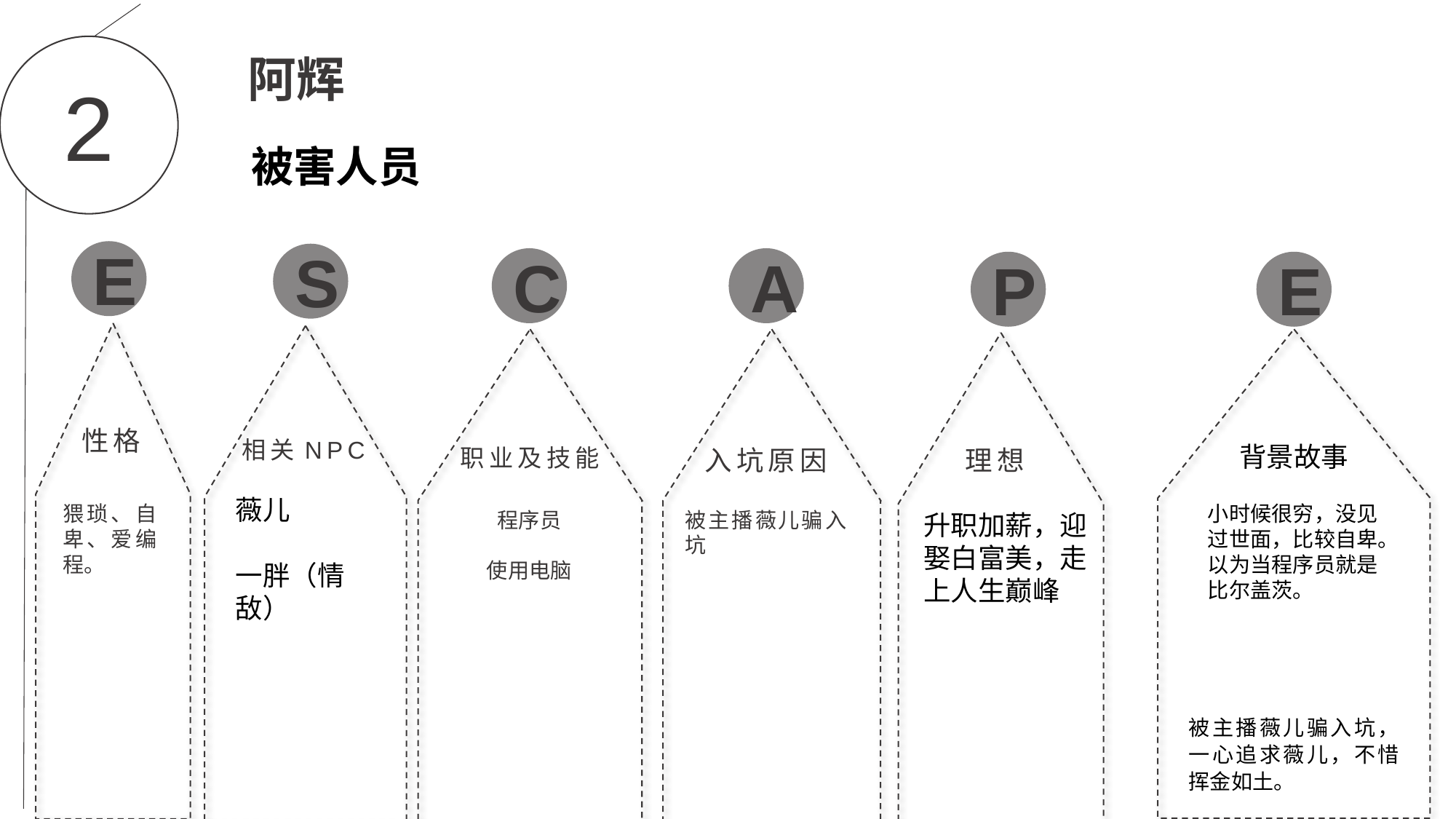

2
阿辉
被害人员
E
S
C
A
P
E

性格
相关NPC
背景故事
职业及技能
理想
入坑原因
薇儿

一胖（情敌）

猥琐、自卑、爱编程。
小时候很穷，没见过世面，比较自卑。以为当程序员就是比尔盖茨。
程序员

使用电脑

被主播薇儿骗入坑
升职加薪，迎娶白富美，走上人生巅峰
被主播薇儿骗入坑，一心追求薇儿，不惜挥金如土。